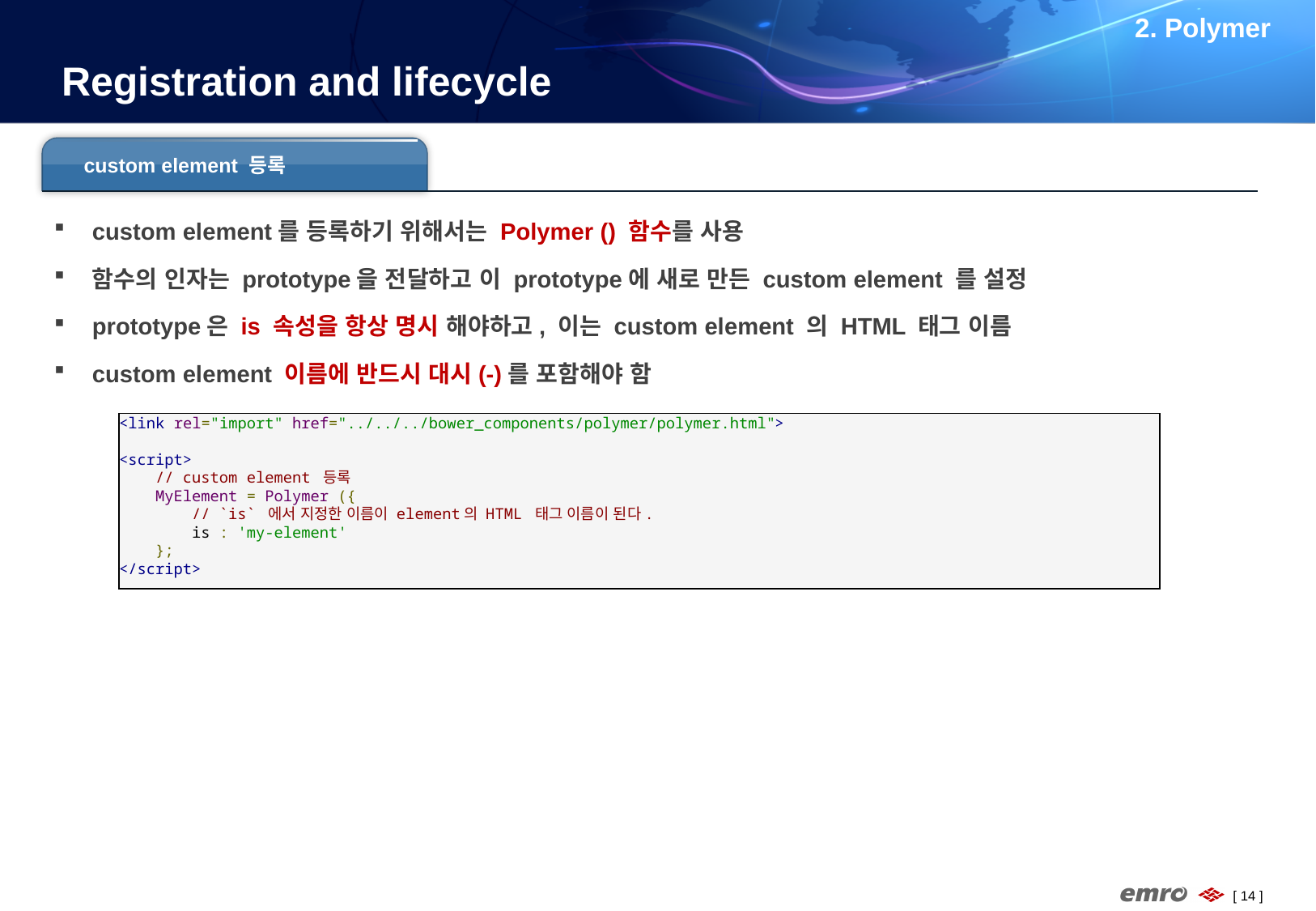

2. Polymer
# Registration and lifecycle

custom element 등록
custom element를 등록하기 위해서는 Polymer () 함수를 사용
함수의 인자는 prototype을 전달하고 이 prototype에 새로 만든 custom element 를 설정
prototype은 is 속성을 항상 명시 해야하고, 이는 custom element 의 HTML 태그 이름
custom element 이름에 반드시 대시(-)를 포함해야 함
<link rel="import" href="../../../bower_components/polymer/polymer.html">

<script>
    // custom element 등록
    MyElement = Polymer ({
        // `is` 에서 지정한 이름이 element의 HTML 태그 이름이 된다.
        is : 'my-element'
    };
</script>